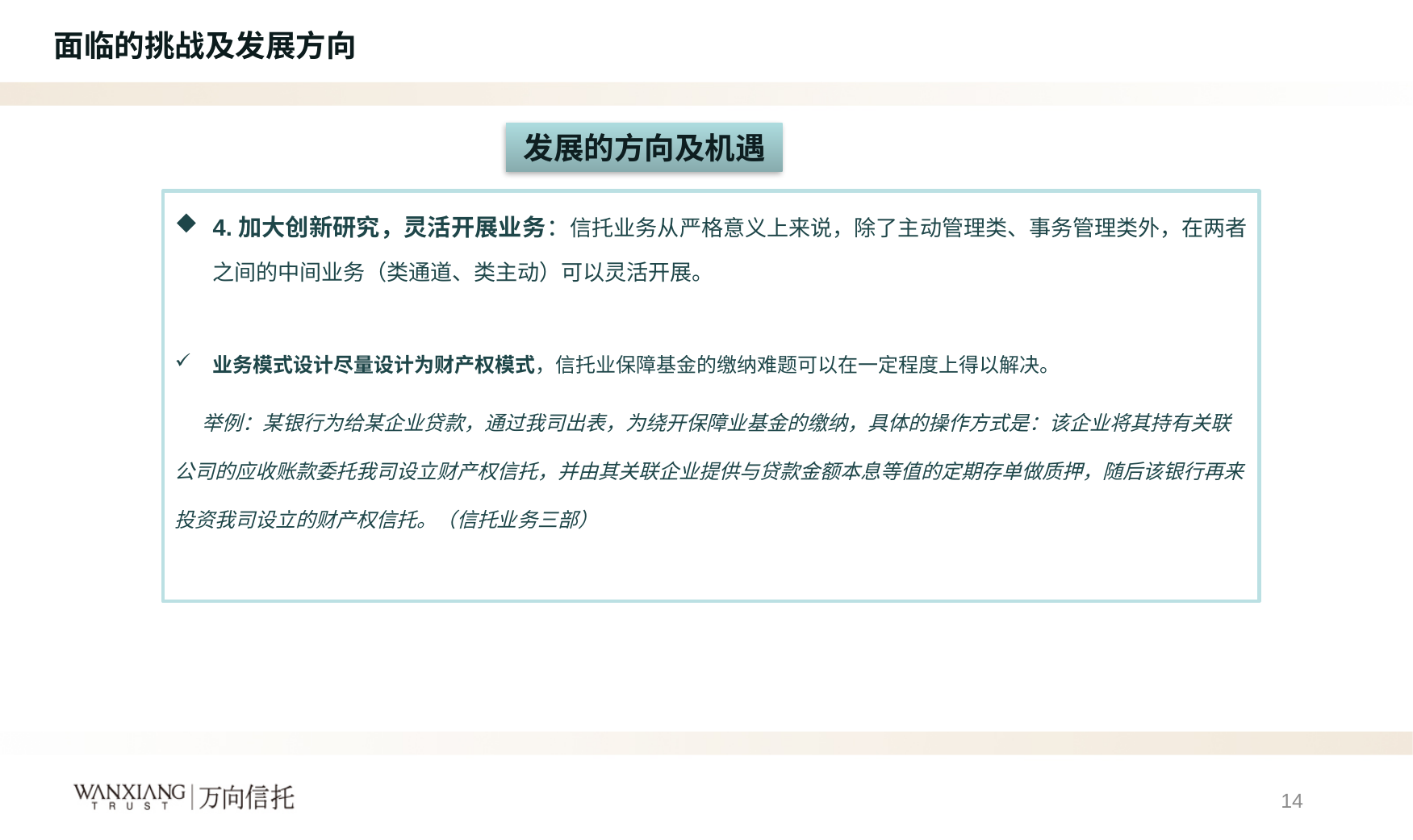

标  题 一
面临的挑战及发展方向
发展的方向及机遇
4.加大创新研究，灵活开展业务：信托业务从严格意义上来说，除了主动管理类、事务管理类外，在两者之间的中间业务（类通道、类主动）可以灵活开展。

业务模式设计尽量设计为财产权模式，信托业保障基金的缴纳难题可以在一定程度上得以解决。
     举例：某银行为给某企业贷款，通过我司出表，为绕开保障业基金的缴纳，具体的操作方式是：该企业将其持有关联公司的应收账款委托我司设立财产权信托，并由其关联企业提供与贷款金额本息等值的定期存单做质押，随后该银行再来投资我司设立的财产权信托。（信托业务三部）

14